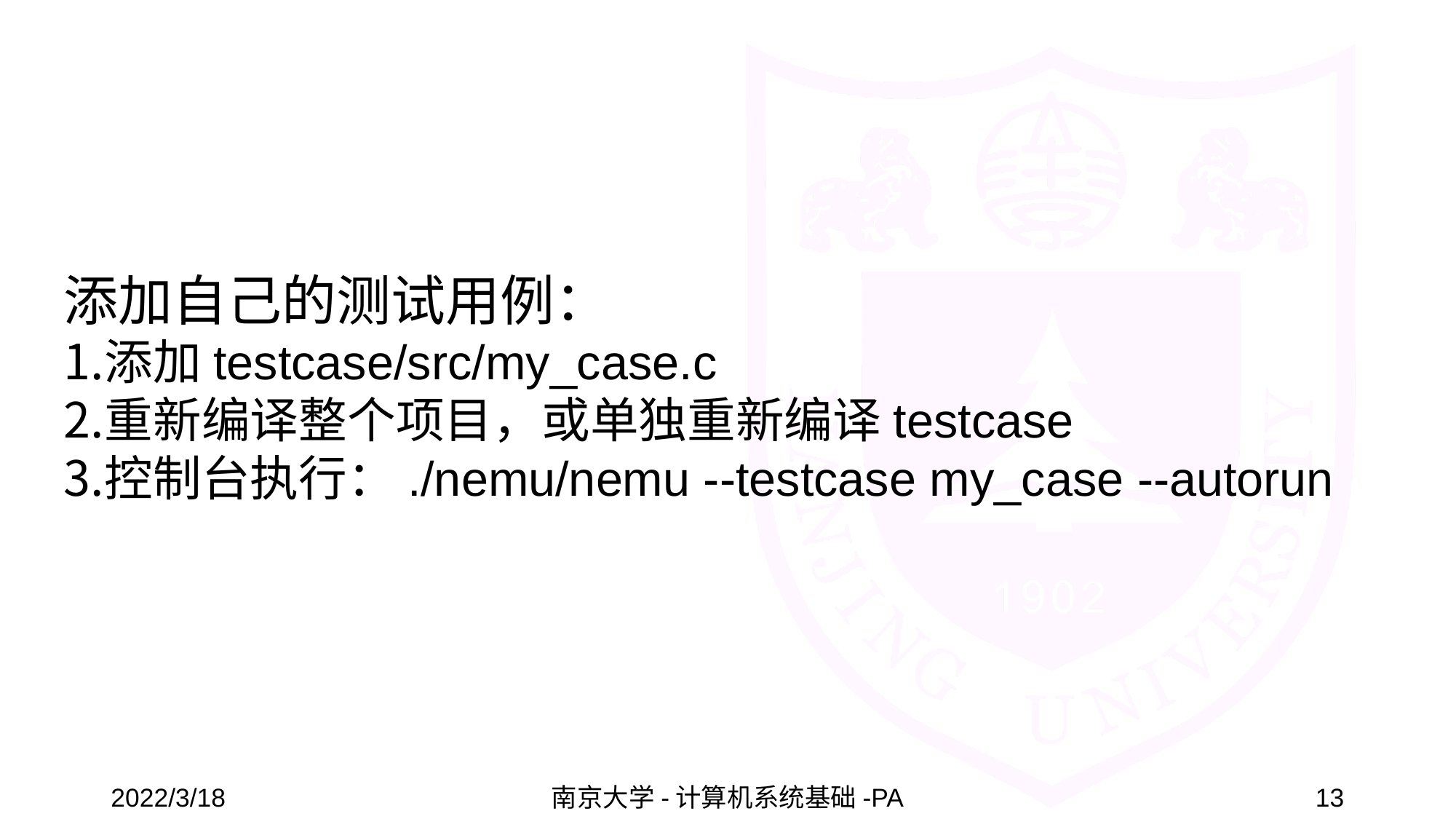

添加自己的测试用例：
添加testcase/src/my_case.c
重新编译整个项目，或单独重新编译testcase
控制台执行：./nemu/nemu --testcase my_case --autorun
2022/3/18
南京大学-计算机系统基础-PA
13